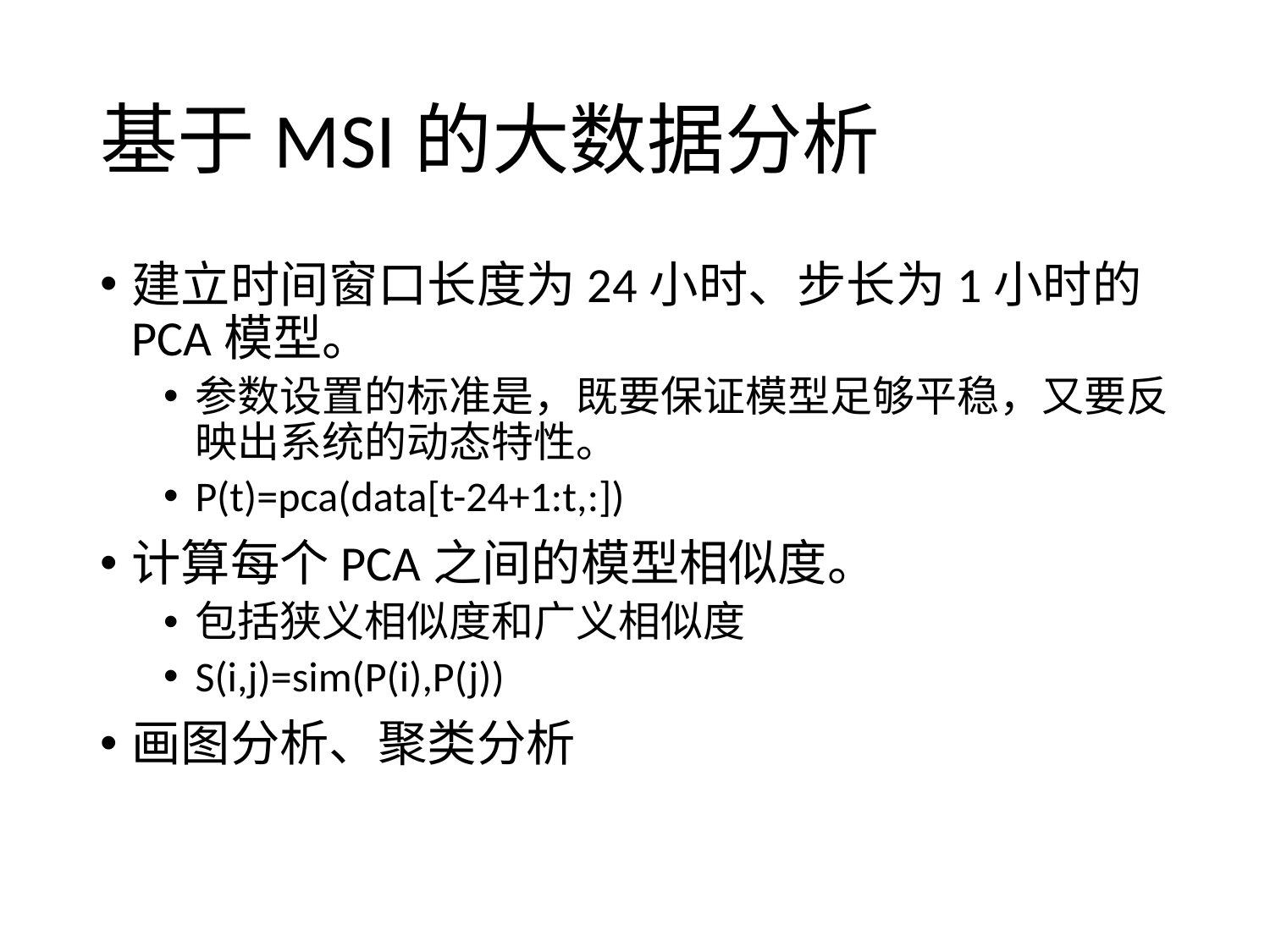

# 基于MSI的大数据分析
建立时间窗口长度为24小时、步长为1小时的PCA模型。
参数设置的标准是，既要保证模型足够平稳，又要反映出系统的动态特性。
P(t)=pca(data[t-24+1:t,:])
计算每个PCA之间的模型相似度。
包括狭义相似度和广义相似度
S(i,j)=sim(P(i),P(j))
画图分析、聚类分析